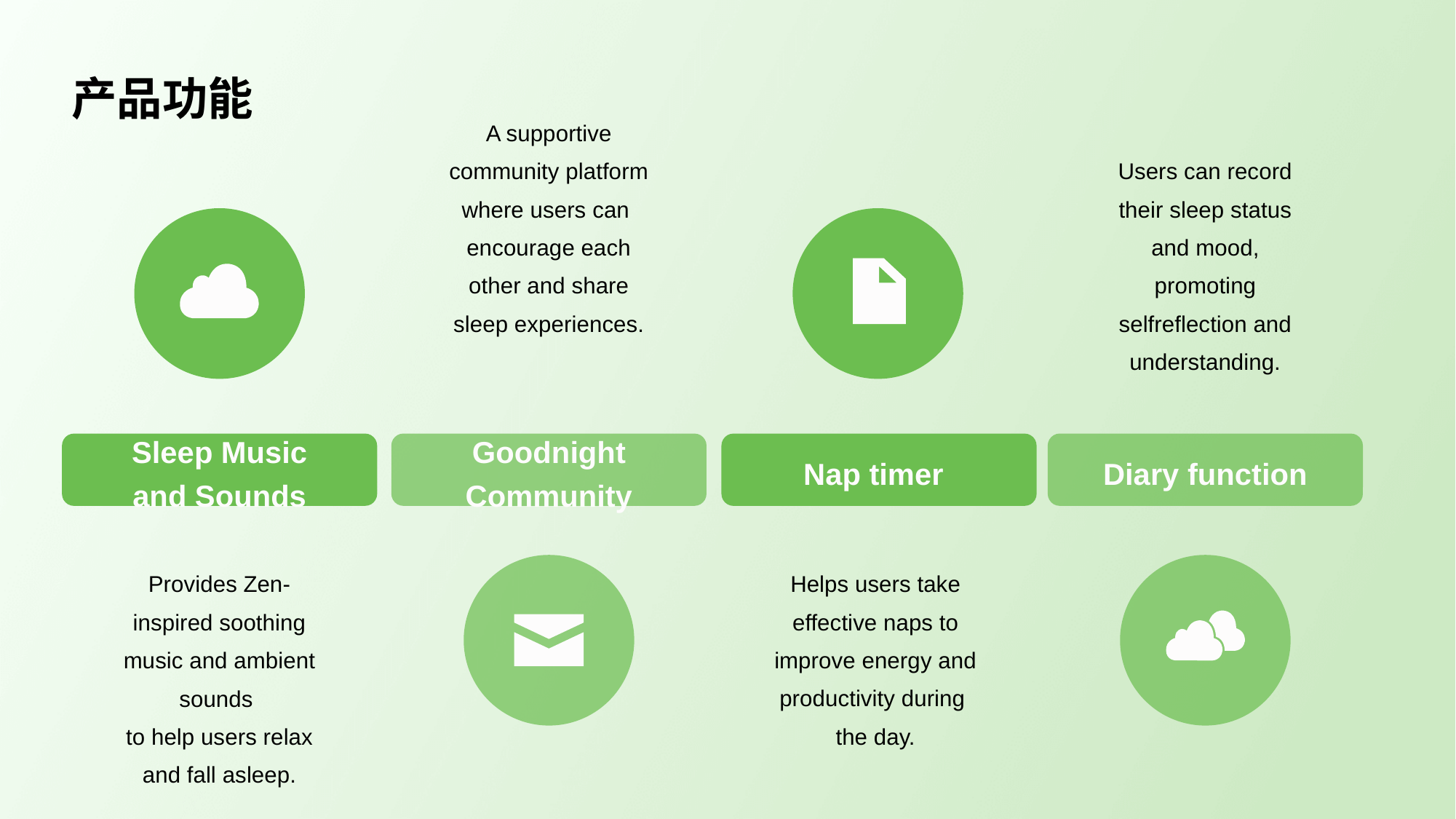

产品功能
A supportive community platform where users can
encourage each other and share sleep experiences.

Users can record their sleep status and mood, promoting selfreflection and understanding.

Sleep Music and Sounds
Goodnight Community
Nap timer
Diary function
Provides Zen-inspired soothing music and ambient sounds
to help users relax and fall asleep.

Helps users take effective naps to improve energy and productivity during
the day.